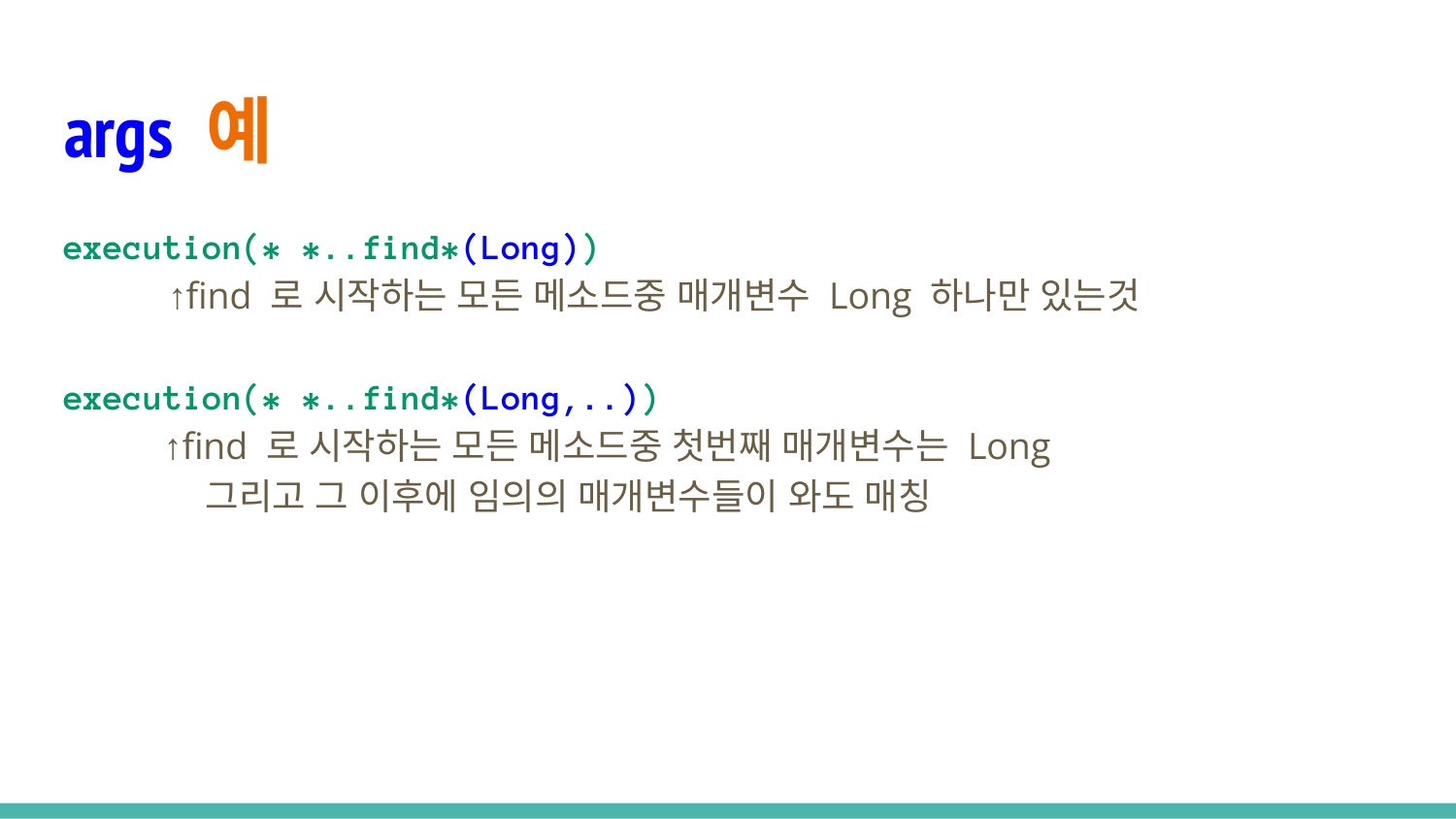

# args 예
execution(* *..find*(Long))
           ↑find 로 시작하는 모든 메소드중 매개변수 Long 하나만 있는것
execution(* *..find*(Long,..))
     ↑find 로 시작하는 모든 메소드중 첫번째 매개변수는 Long
              그리고 그 이후에 임의의 매개변수들이 와도 매칭